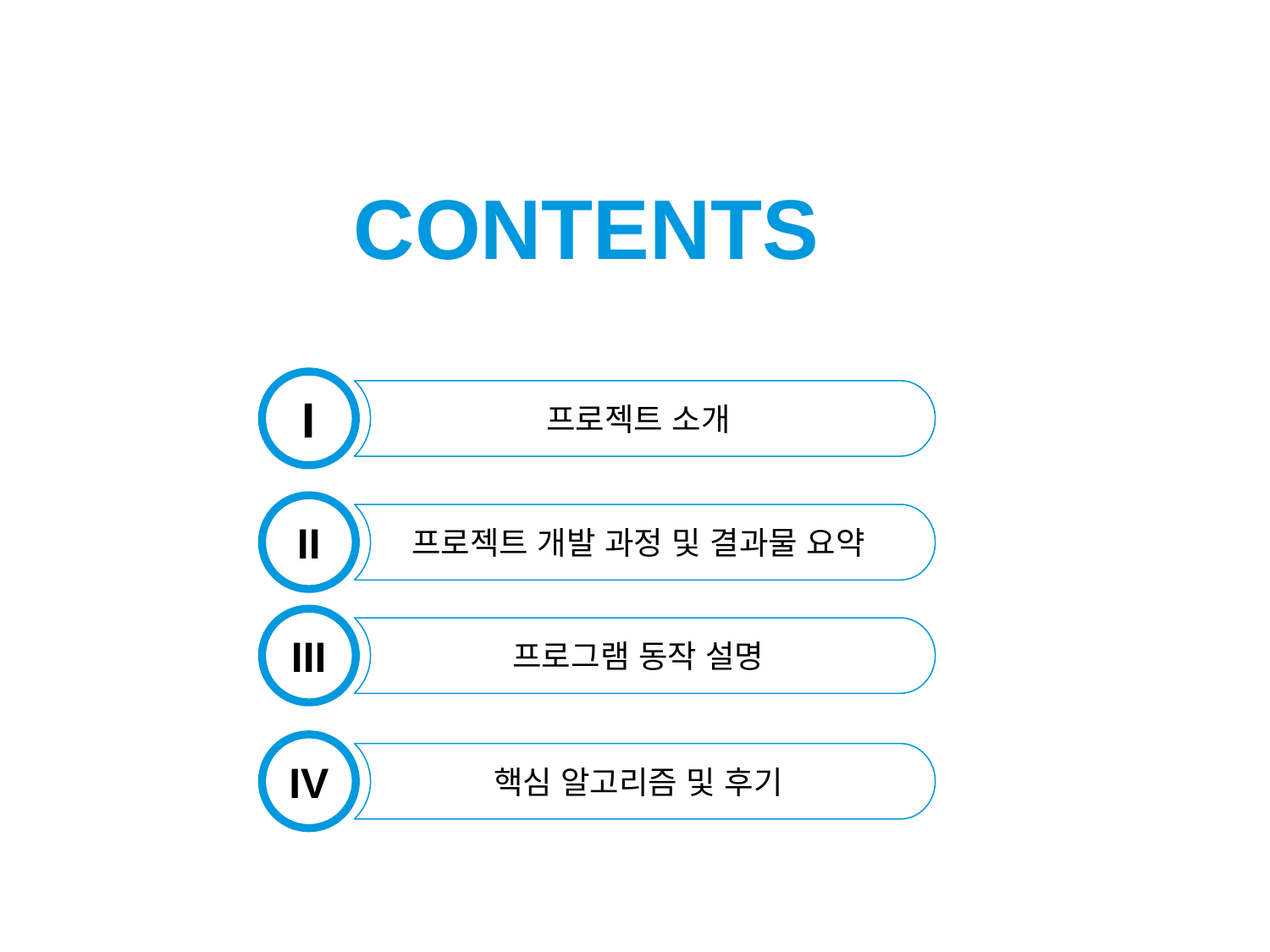

CONTENTS
I
프로젝트 소개
II
프로젝트 개발 과정 및 결과물 요약
III
프로그램 동작 설명
IV
핵심 알고리즘 및 후기